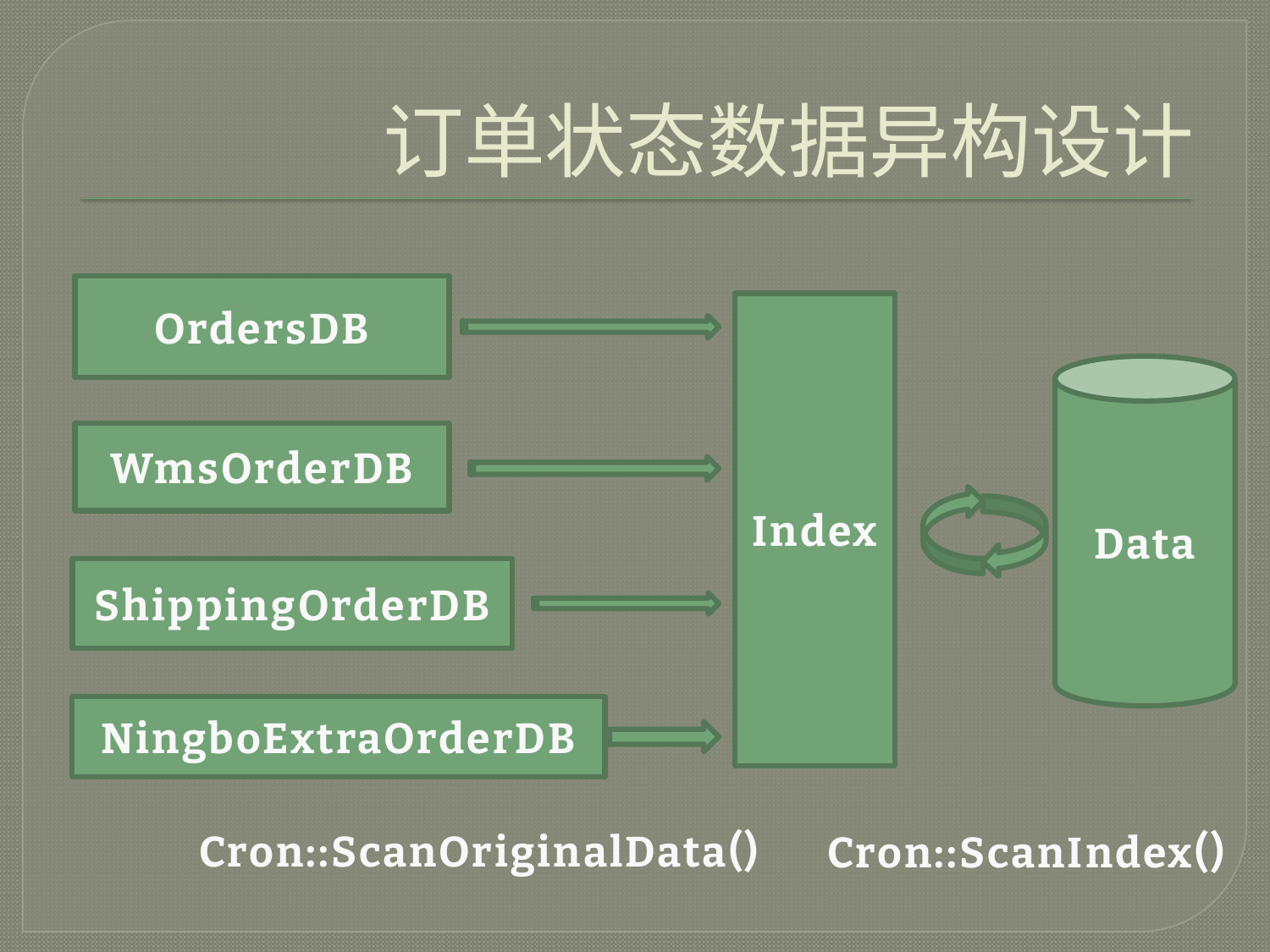

# 订单状态数据异构设计

OrdersDB
Index

Data
WmsOrderDB

ShippingOrderDB

NingboExtraOrderDB

Cron::ScanOriginalData()
Cron::ScanIndex()